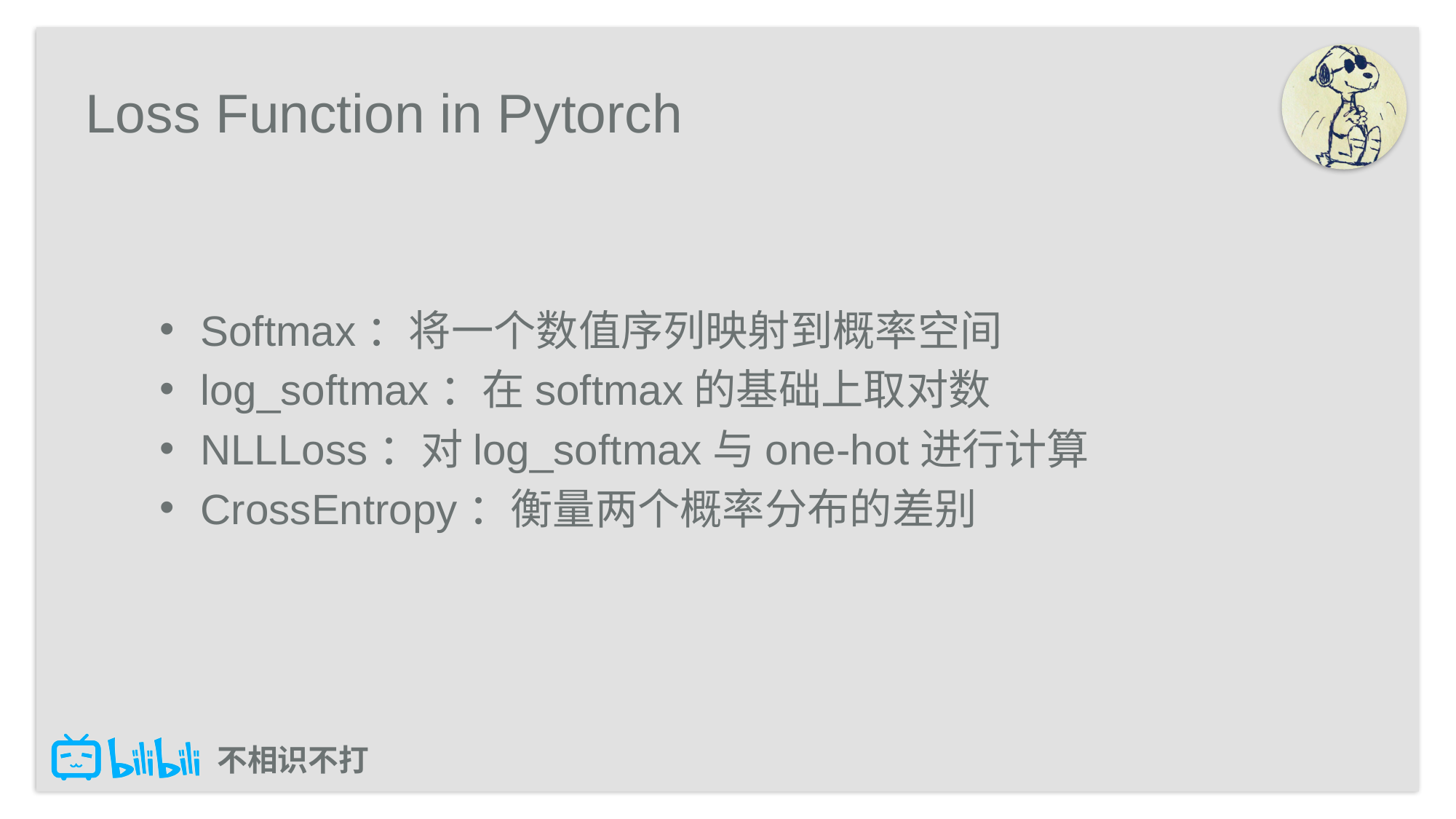

# Loss Function in Pytorch
Softmax：将一个数值序列映射到概率空间
log_softmax：在softmax的基础上取对数
NLLLoss：对log_softmax与one-hot进行计算
CrossEntropy：衡量两个概率分布的差别